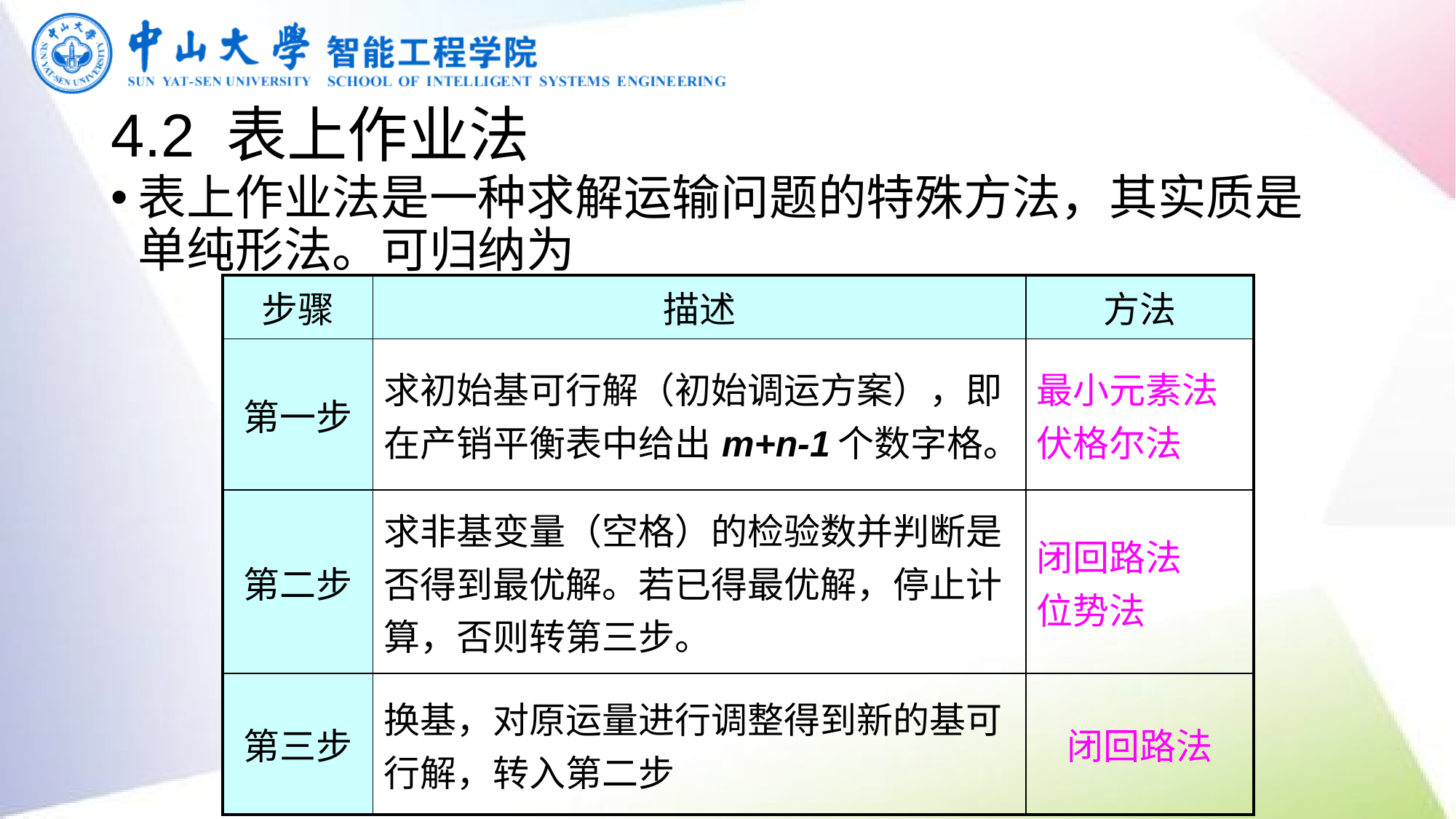

# 4.2 表上作业法
表上作业法是一种求解运输问题的特殊方法，其实质是单纯形法。可归纳为
| 步骤 | 描述 | 方法 |
| --- | --- | --- |
| 第一步 | 求初始基可行解（初始调运方案），即在产销平衡表中给出m+n-1个数字格。 | 最小元素法伏格尔法 |
| 第二步 | 求非基变量（空格）的检验数并判断是否得到最优解。若已得最优解，停止计算，否则转第三步。 | 闭回路法 位势法 |
| 第三步 | 换基，对原运量进行调整得到新的基可行解，转入第二步 | 闭回路法 |